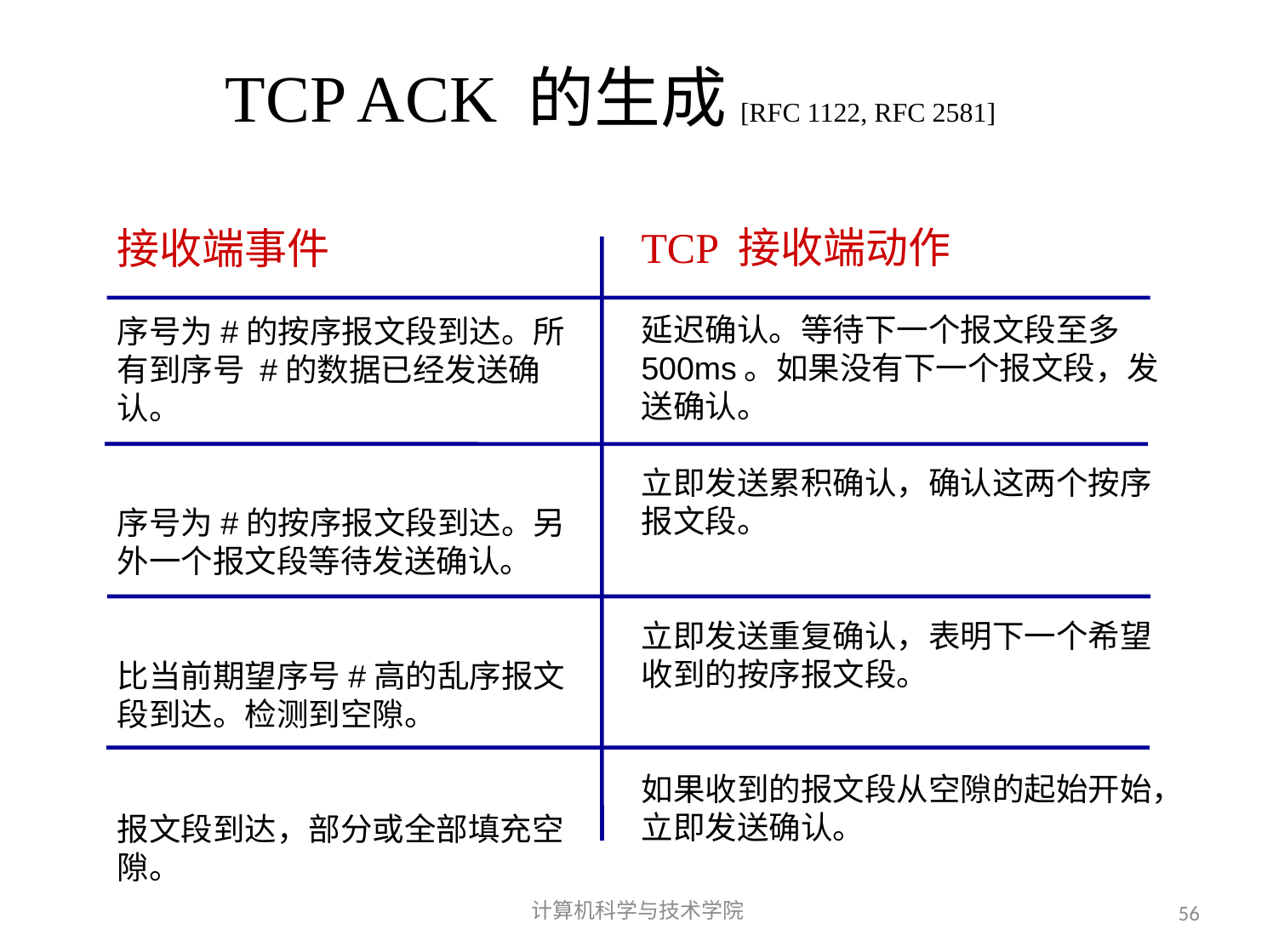

# TCP ACK 的生成[RFC 1122, RFC 2581]
TCP 接收端动作

延迟确认。等待下一个报文段至多 500ms。如果没有下一个报文段，发送确认。

立即发送累积确认，确认这两个按序报文段。

立即发送重复确认，表明下一个希望收到的按序报文段。

如果收到的报文段从空隙的起始开始，立即发送确认。

接收端事件

序号为#的按序报文段到达。所有到序号 #的数据已经发送确认。

序号为#的按序报文段到达。另外一个报文段等待发送确认。

比当前期望序号#高的乱序报文段到达。检测到空隙。

报文段到达，部分或全部填充空隙。

计算机科学与技术学院
56